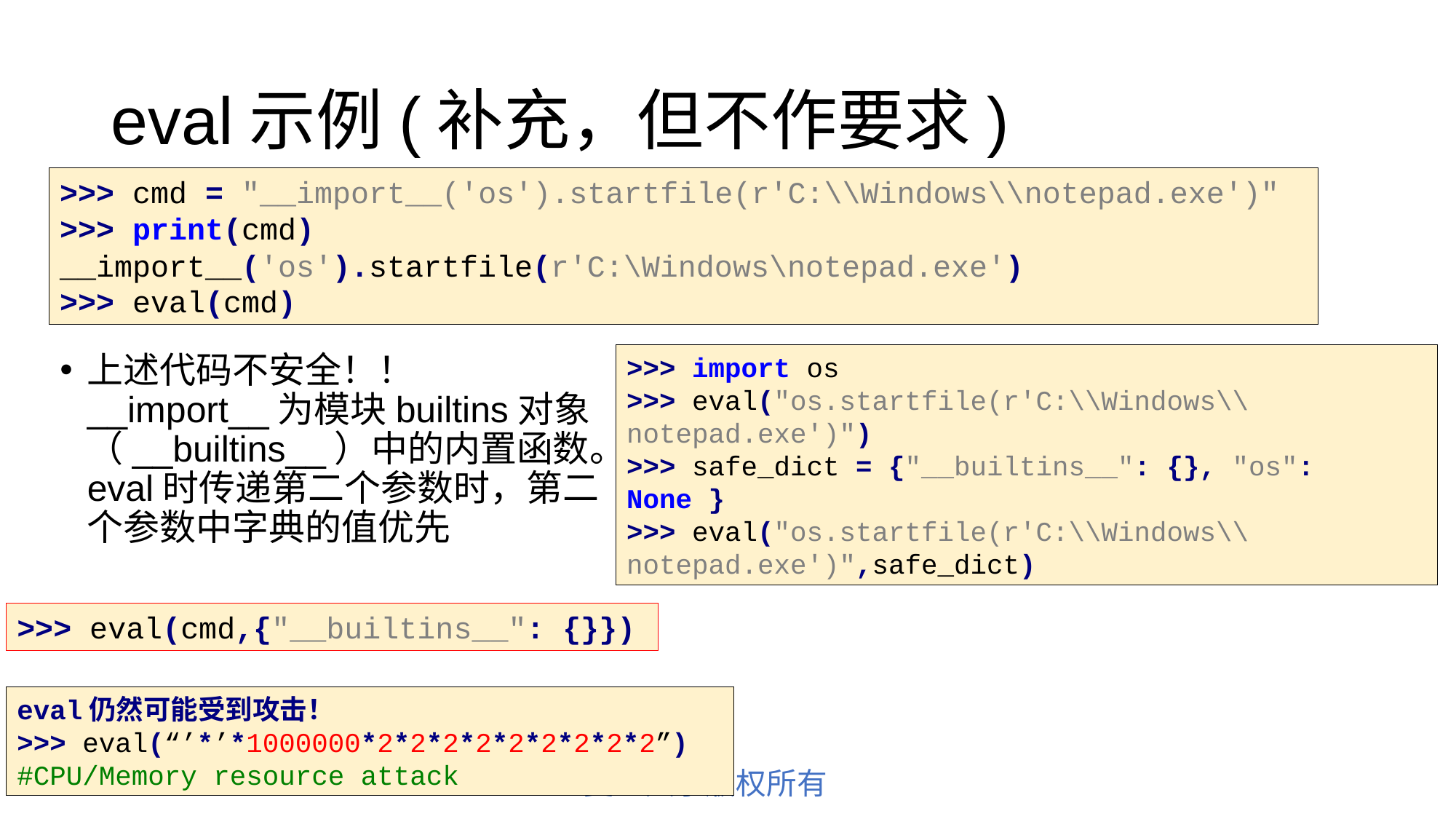

# eval示例(补充，但不作要求)
>>> cmd = "__import__('os').startfile(r'C:\\Windows\\notepad.exe')"
>>> print(cmd)
__import__('os').startfile(r'C:\Windows\notepad.exe')
>>> eval(cmd)
>>> import os
>>> eval("os.startfile(r'C:\\Windows\\notepad.exe')")
>>> safe_dict = {"__builtins__": {}, "os": None }
>>> eval("os.startfile(r'C:\\Windows\\notepad.exe')",safe_dict)
上述代码不安全！！__import__为模块builtins对象（__builtins__）中的内置函数。eval时传递第二个参数时，第二个参数中字典的值优先
>>> eval(cmd,{"__builtins__": {}})
eval仍然可能受到攻击！
>>> eval(“’*’*1000000*2*2*2*2*2*2*2*2*2”)  #CPU/Memory resource attack
29